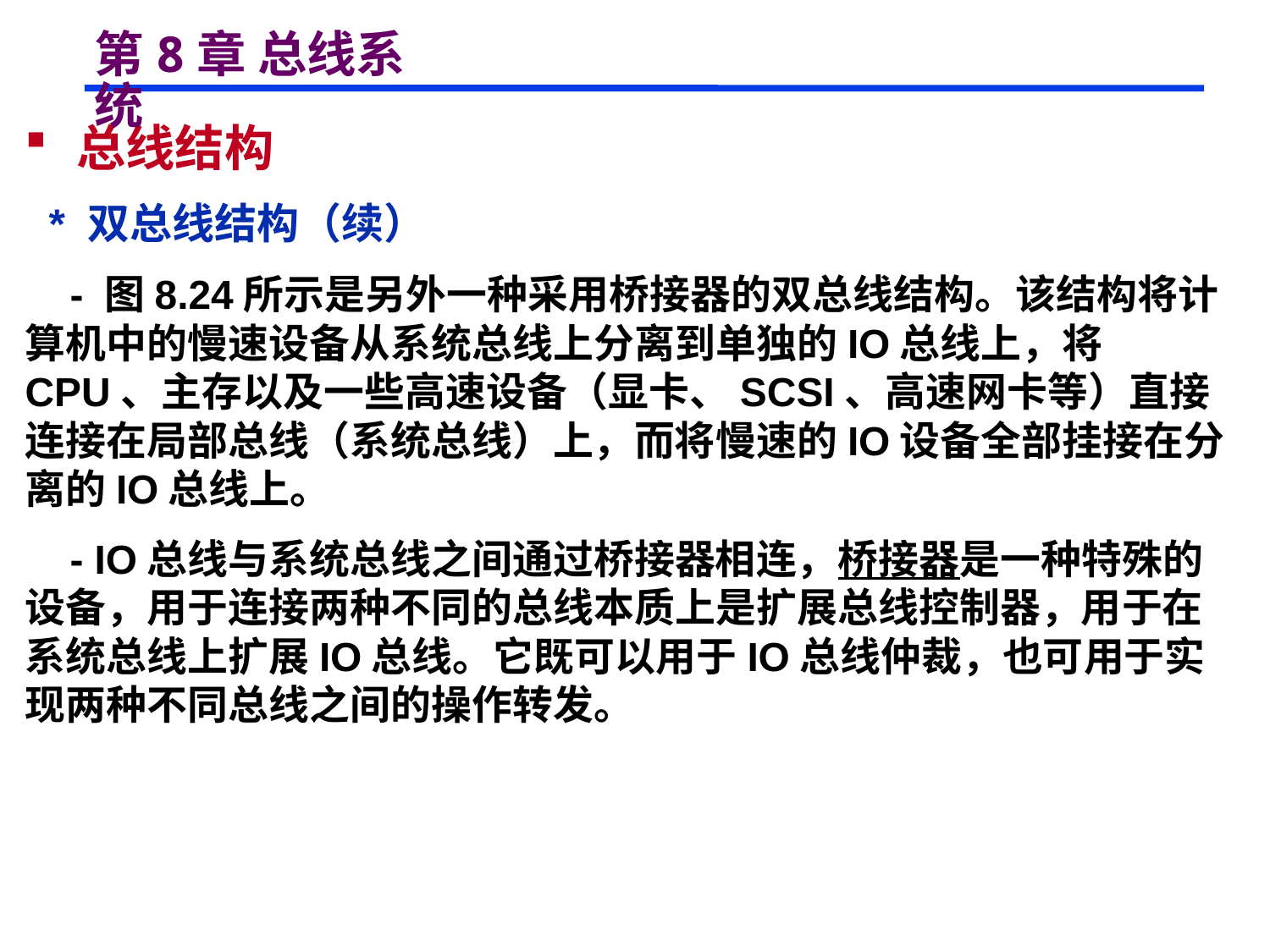

# 第8章 总线系统
 总线结构
  * 双总线结构（续）
    - 图8.24所示是另外一种采用桥接器的双总线结构。该结构将计算机中的慢速设备从系统总线上分离到单独的IO总线上，将CPU、主存以及一些高速设备（显卡、SCSI、高速网卡等）直接连接在局部总线（系统总线）上，而将慢速的IO设备全部挂接在分离的IO总线上。
    - IO总线与系统总线之间通过桥接器相连，桥接器是一种特殊的设备，用于连接两种不同的总线本质上是扩展总线控制器，用于在系统总线上扩展IO总线。它既可以用于IO总线仲裁，也可用于实现两种不同总线之间的操作转发。